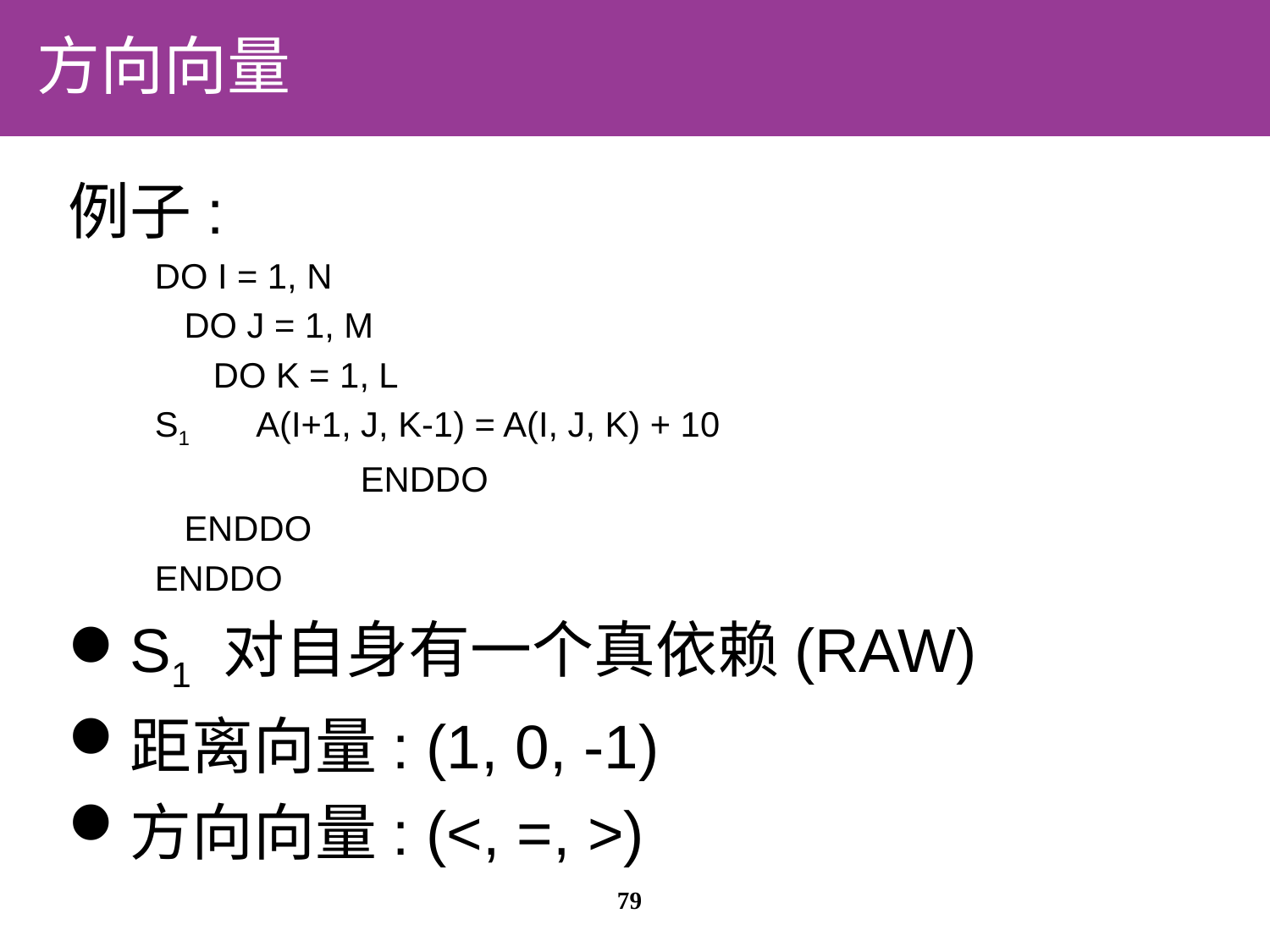

# 方向向量
例子:
DO I = 1, N
   DO J = 1, M
      DO K = 1, L
S1       A(I+1, J, K-1) = A(I, J, K) + 10
		    ENDDO
   ENDDO
ENDDO
S1 对自身有一个真依赖(RAW)
距离向量: (1, 0, -1)
方向向量: (<, =, >)
79